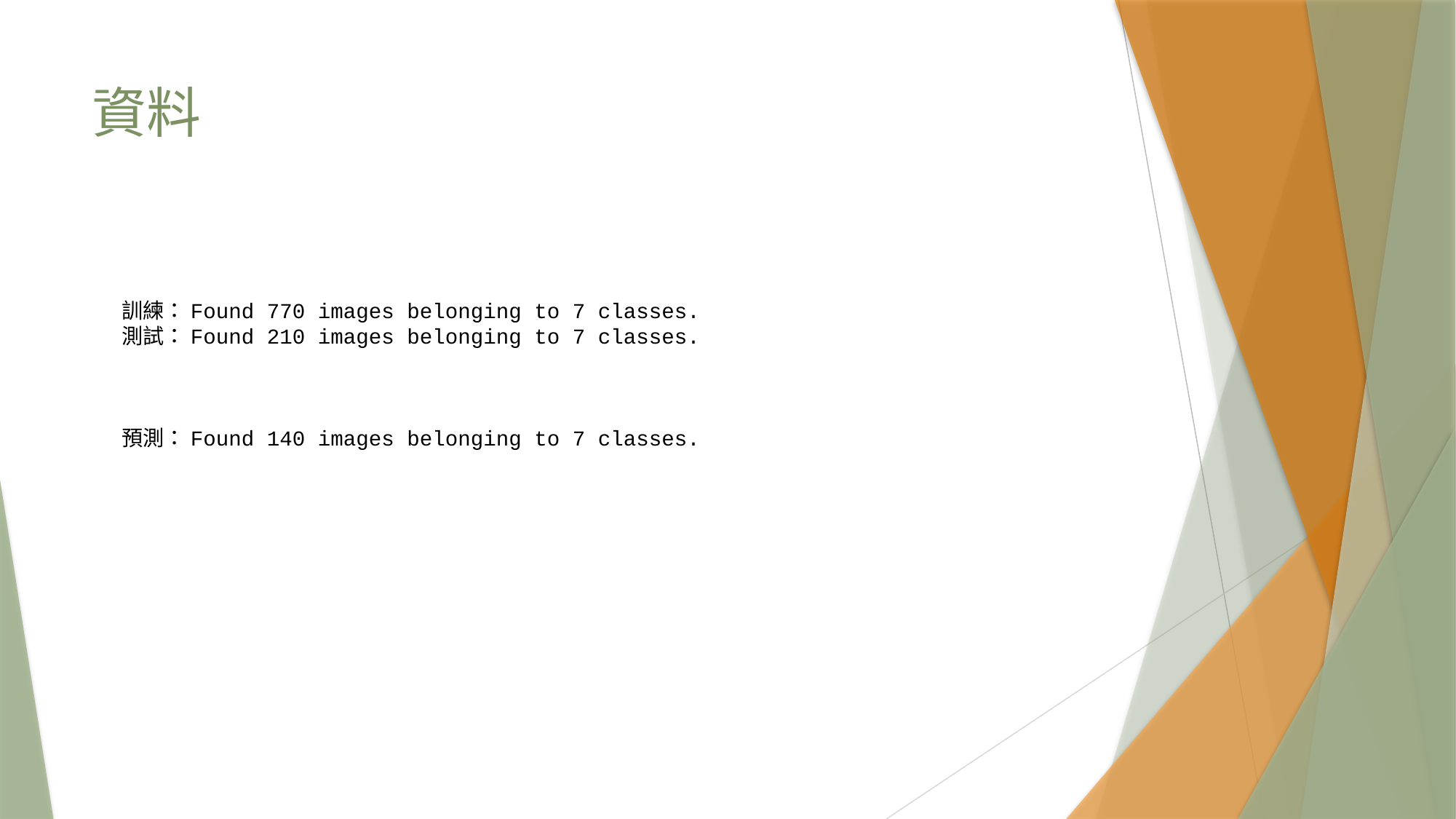

# 資料
訓練：Found 770 images belonging to 7 classes.
測試：Found 210 images belonging to 7 classes.

預測：Found 140 images belonging to 7 classes.